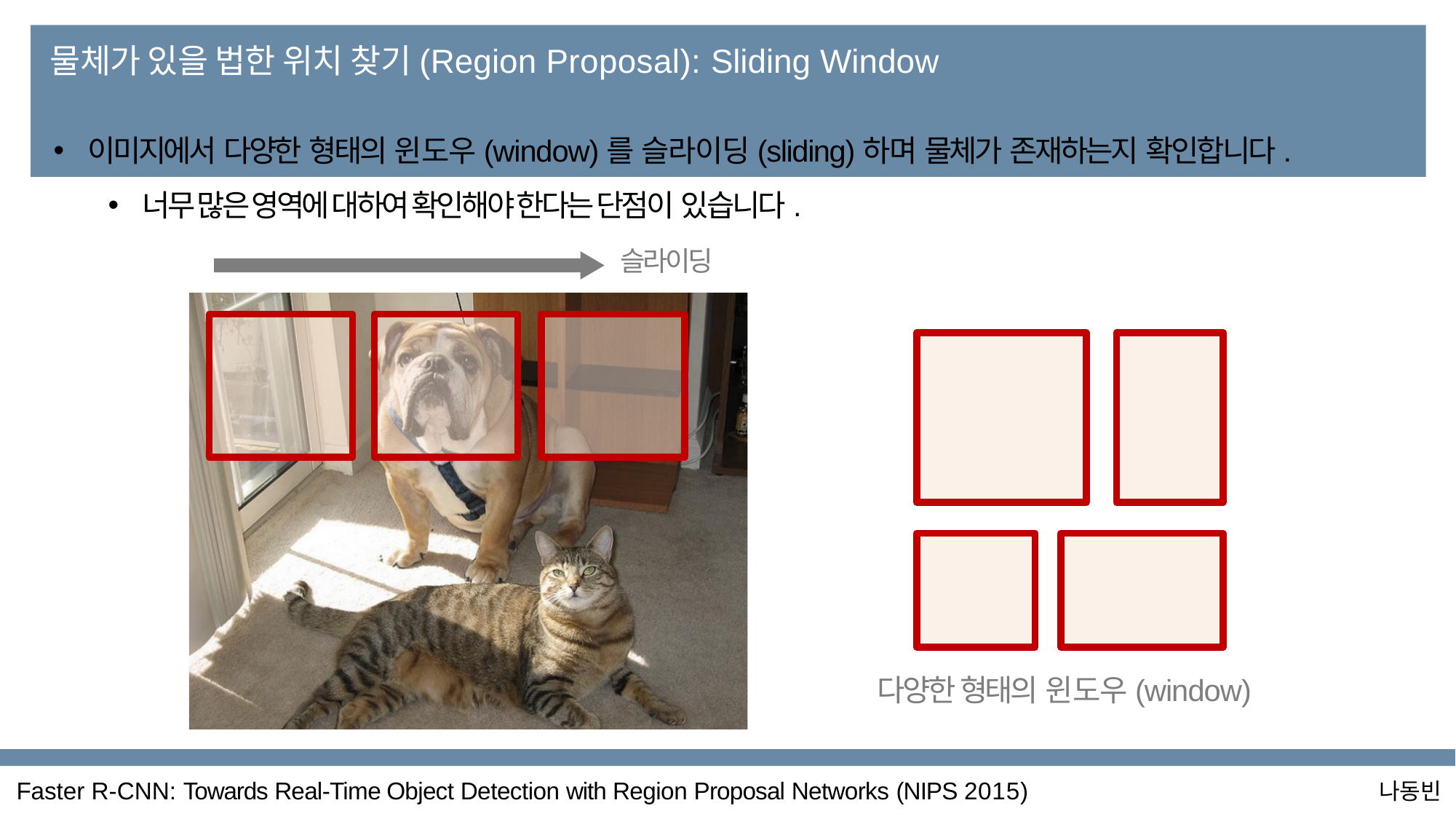

# 물체가 있을 법한 위치 찾기(Region Proposal): Sliding Window
이미지에서 다양한 형태의 윈도우(window)를 슬라이딩(sliding)하며 물체가 존재하는지 확인합니다.
너무 많은 영역에 대하여 확인해야 한다는 단점이 있습니다.
슬라이딩

다양한 형태의 윈도우(window)

Faster R-CNN: Towards Real-Time Object Detection with Region Proposal Networks (NIPS 2015)
나동빈